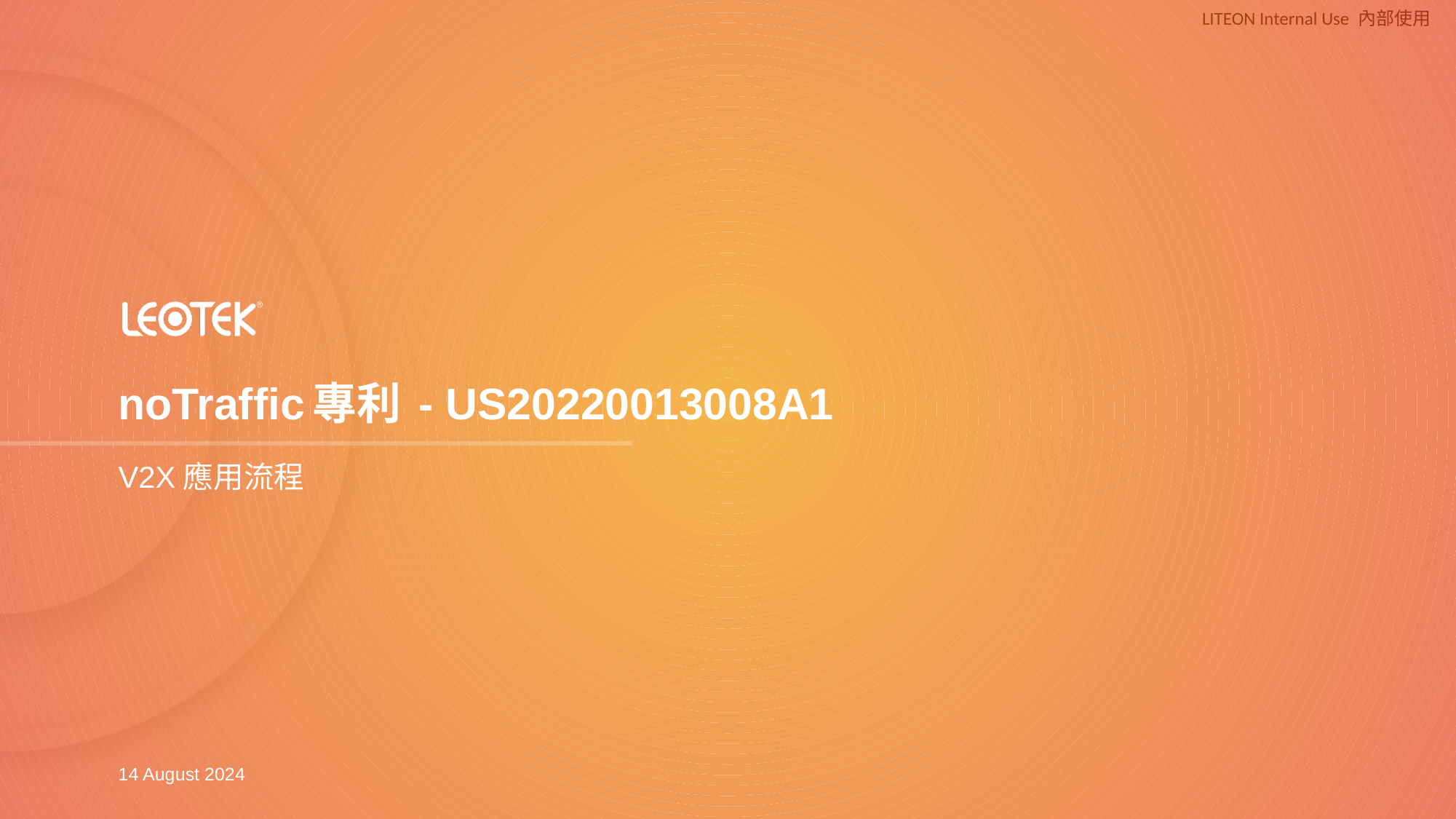

noTraffic專利 - US20220013008A1
# V2X應用流程
14 August 2024